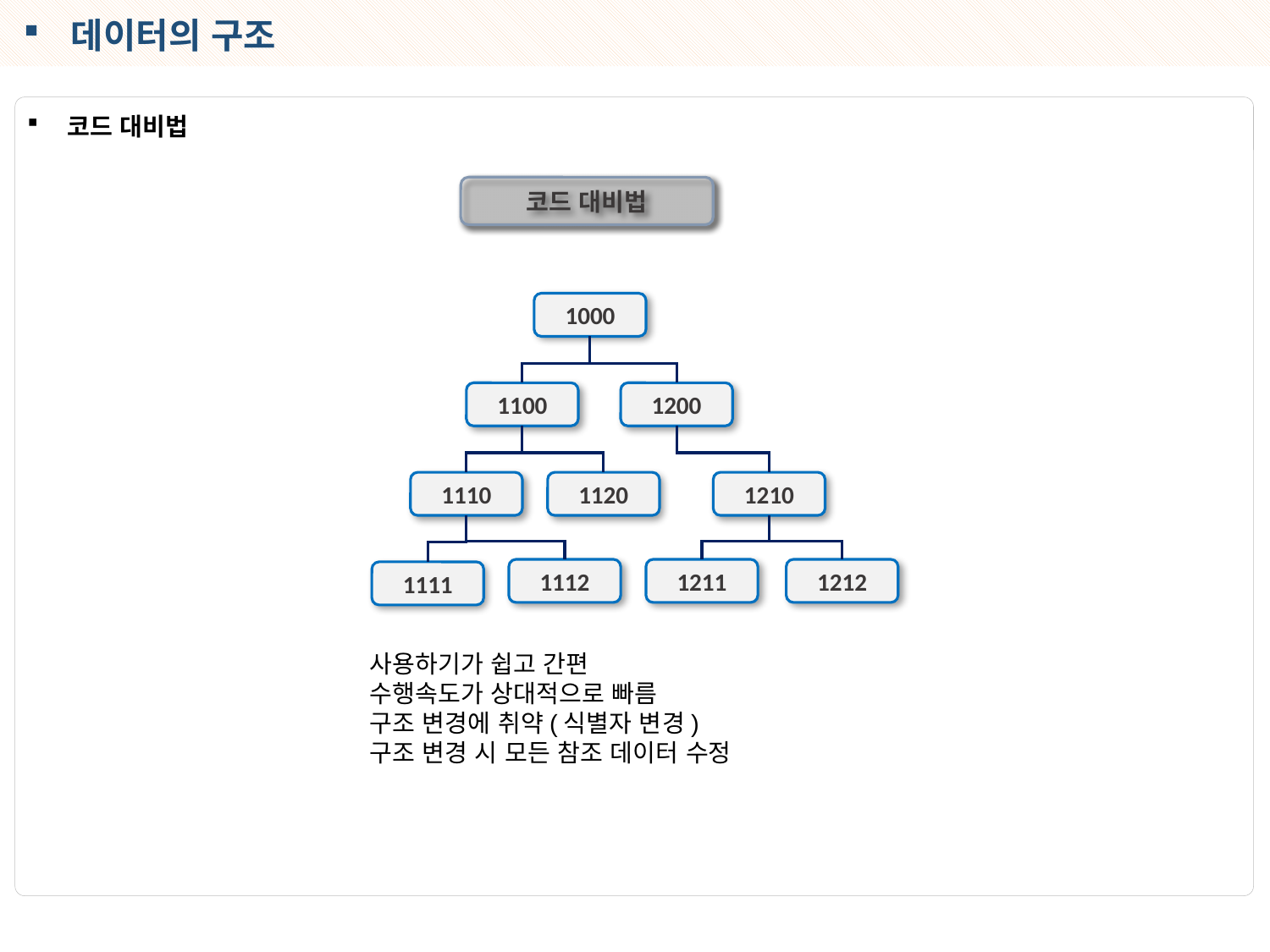

데이터의 구조
코드 대비법
코드 대비법
1000
1100
1200
1110
1120
1210
1112
1211
1212
1111
사용하기가 쉽고 간편
수행속도가 상대적으로 빠름
구조 변경에 취약(식별자 변경)
구조 변경 시 모든 참조 데이터 수정